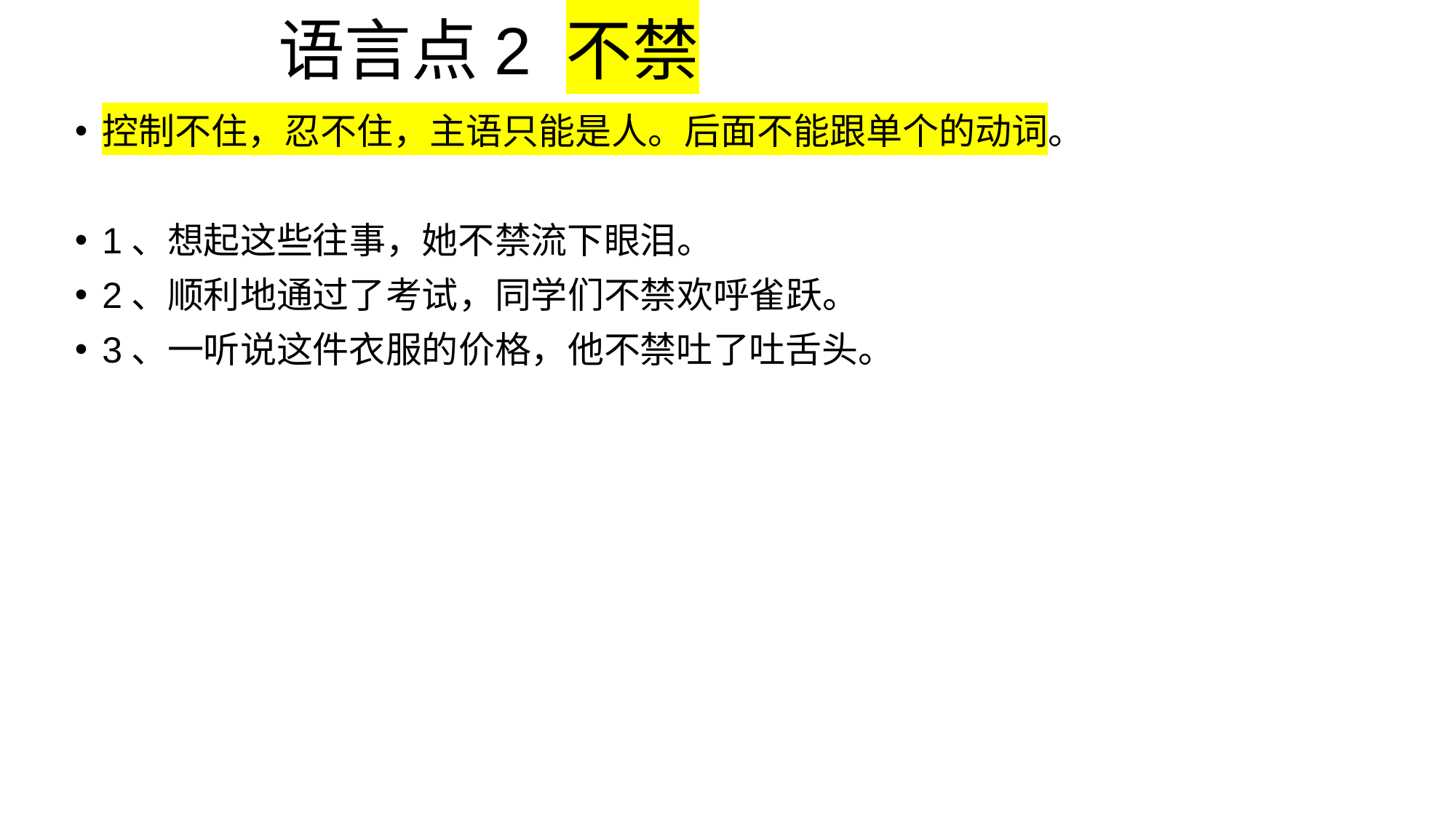

# 语言点2 不禁
控制不住，忍不住，主语只能是人。后面不能跟单个的动词。

1、想起这些往事，她不禁流下眼泪。
2、顺利地通过了考试，同学们不禁欢呼雀跃。
3、一听说这件衣服的价格，他不禁吐了吐舌头。